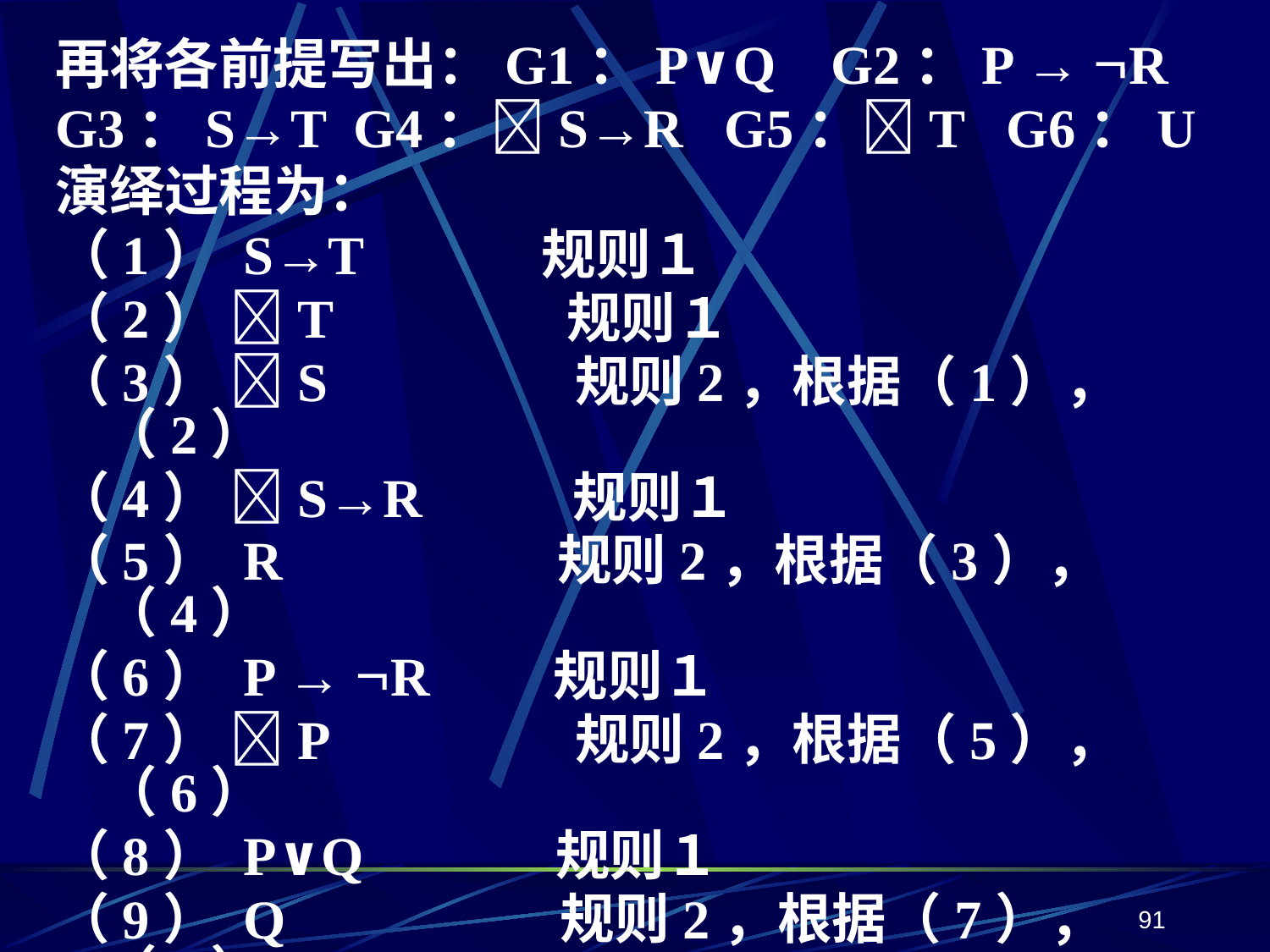

再将各前提写出：G1：P∨Q    G2：P → ¬R
G3：S→T  G4：¬S→R   G5：¬T   G6：U
演绎过程为：
（1） S→T　　　规则１
（2） ¬T                规则１
（3） ¬S                 规则2，根据（1），（2）
（4） ¬S→R          规则１
（5） R                   规则2，根据（3），（4）
（6） P → ¬R        规则１
（7） ¬P                 规则2，根据（5），（6）
（8） P∨Q             规则１
（9） Q                   规则2，根据（7），（8）
  因此，是B盗窃了x

91